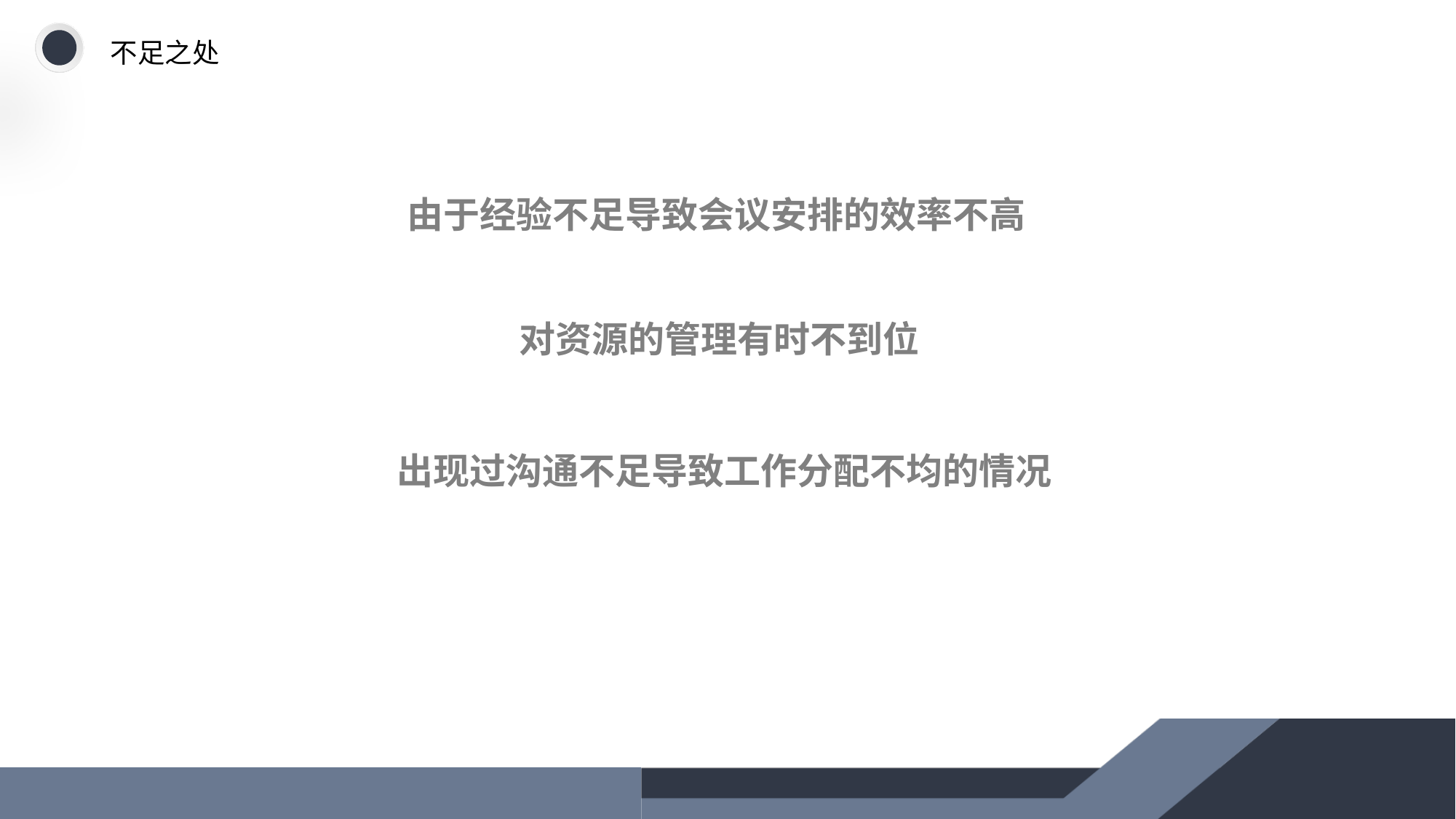

不足之处
由于经验不足导致会议安排的效率不高
对资源的管理有时不到位
出现过沟通不足导致工作分配不均的情况